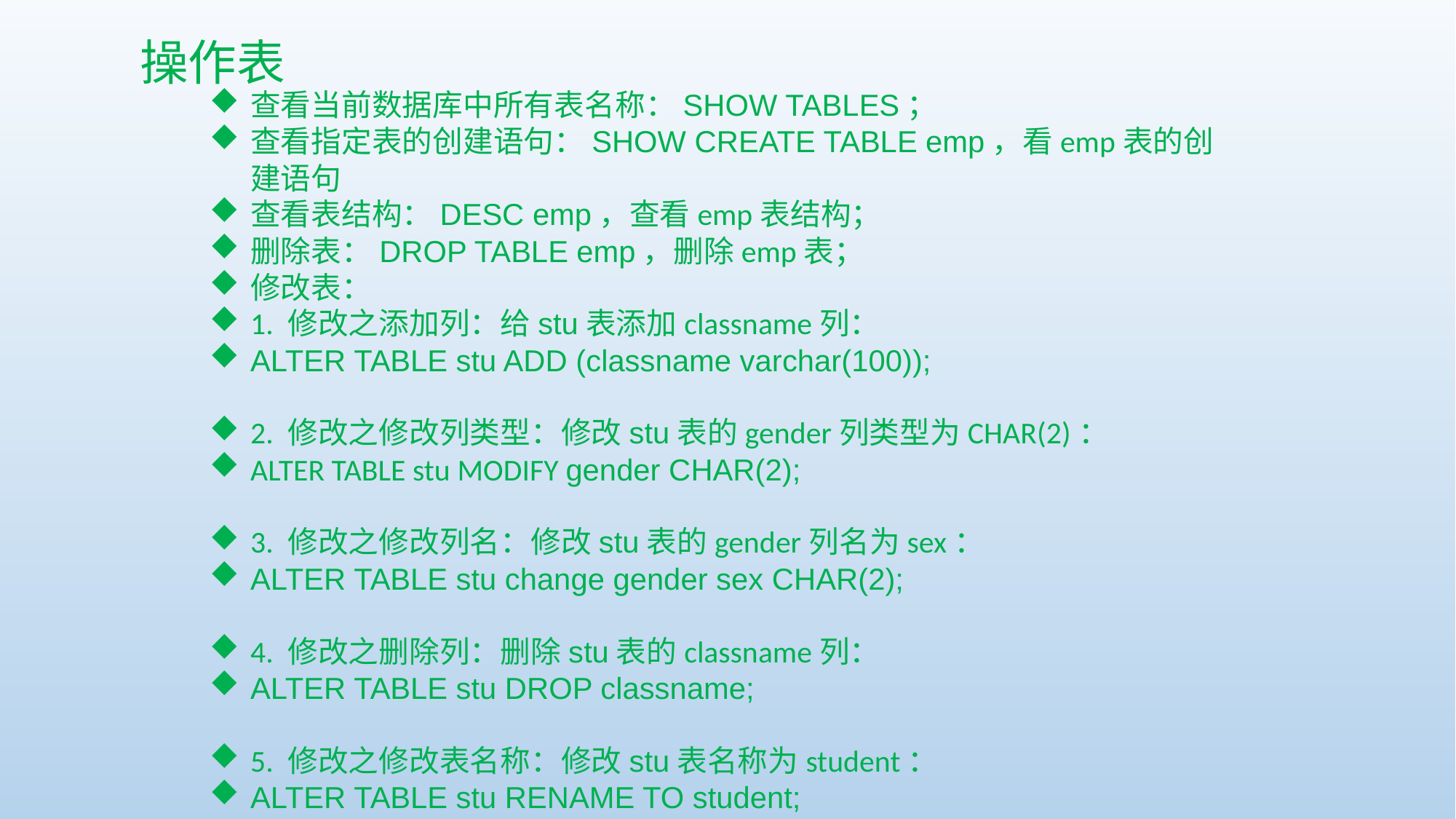

操作表
查看当前数据库中所有表名称：SHOW TABLES；
查看指定表的创建语句：SHOW CREATE TABLE emp，看emp表的创建语句
查看表结构：DESC emp，查看emp表结构；
删除表：DROP TABLE emp，删除emp表；
修改表：
1. 修改之添加列：给stu表添加classname列：
ALTER TABLE stu ADD (classname varchar(100));

2. 修改之修改列类型：修改stu表的gender列类型为CHAR(2)：
ALTER TABLE stu MODIFY gender CHAR(2);

3. 修改之修改列名：修改stu表的gender列名为sex：
ALTER TABLE stu change gender sex CHAR(2);

4. 修改之删除列：删除stu表的classname列：
ALTER TABLE stu DROP classname;

5. 修改之修改表名称：修改stu表名称为student：
ALTER TABLE stu RENAME TO student;